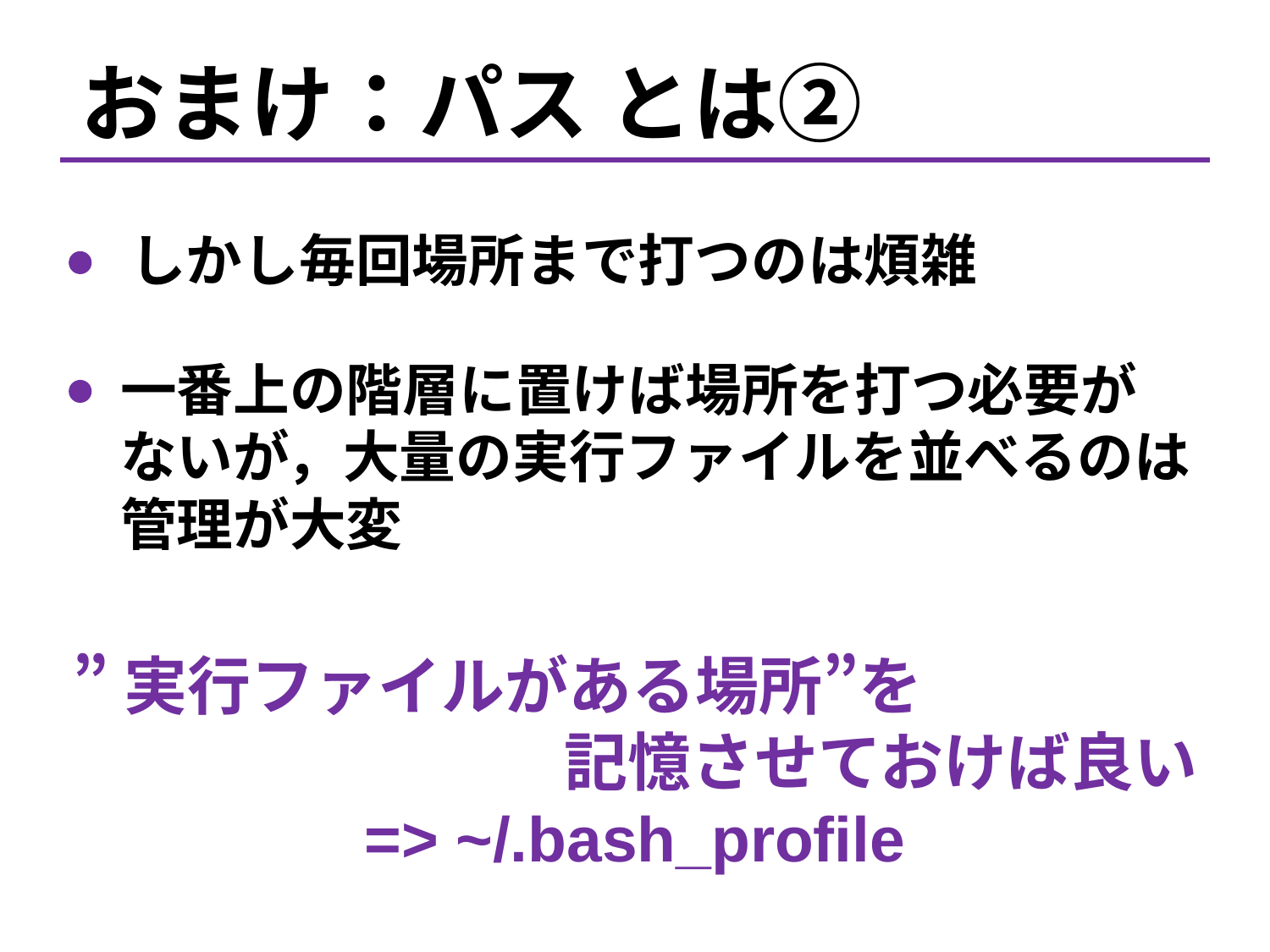

おまけ：パス とは②
 しかし毎回場所まで打つのは煩雑

一番上の階層に置けば場所を打つ必要が
ないが，大量の実行ファイルを並べるのは
管理が大変

”実行ファイルがある場所”を
記憶させておけば良い
=> ~/.bash_profile